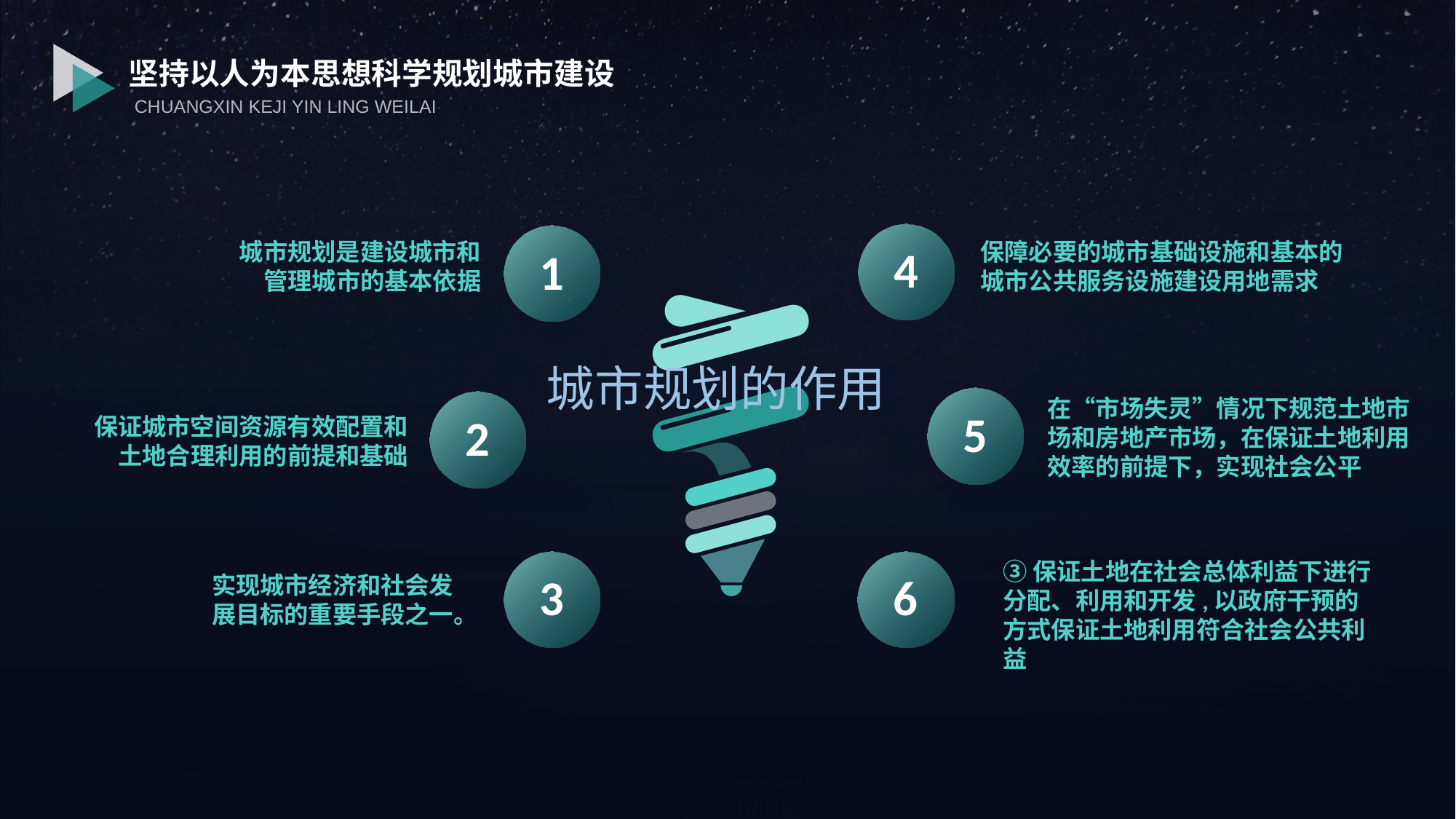

坚持以人为本思想科学规划城市建设
CHUANGXIN KEJI YIN LING WEILAI

4
保障必要的城市基础设施和基本的城市公共服务设施建设用地需求

城市规划是建设城市和管理城市的基本依据
1

城市规划的作用

在“市场失灵”情况下规范土地市场和房地产市场，在保证土地利用效率的前提下，实现社会公平
5

2
保证城市空间资源有效配置和土地合理利用的前提和基础

3
实现城市经济和社会发展目标的重要手段之一。

③保证土地在社会总体利益下进行分配、利用和开发,以政府干预的方式保证土地利用符合社会公共利益
6